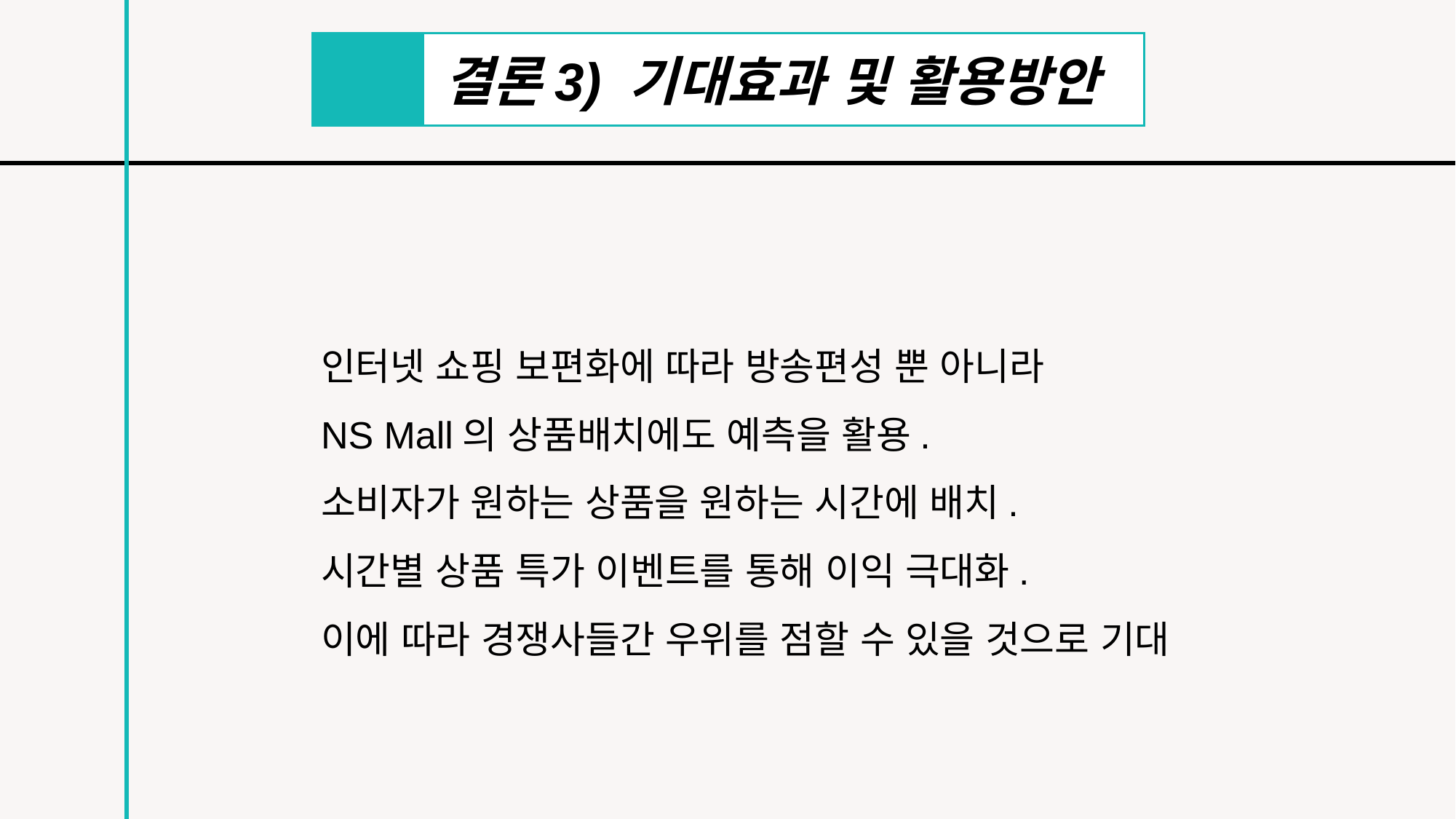

결론3) 기대효과 및 활용방안

인터넷 쇼핑 보편화에 따라 방송편성 뿐 아니라
NS Mall의 상품배치에도 예측을 활용.
소비자가 원하는 상품을 원하는 시간에 배치.
시간별 상품 특가 이벤트를 통해 이익 극대화.
이에 따라 경쟁사들간 우위를 점할 수 있을 것으로 기대